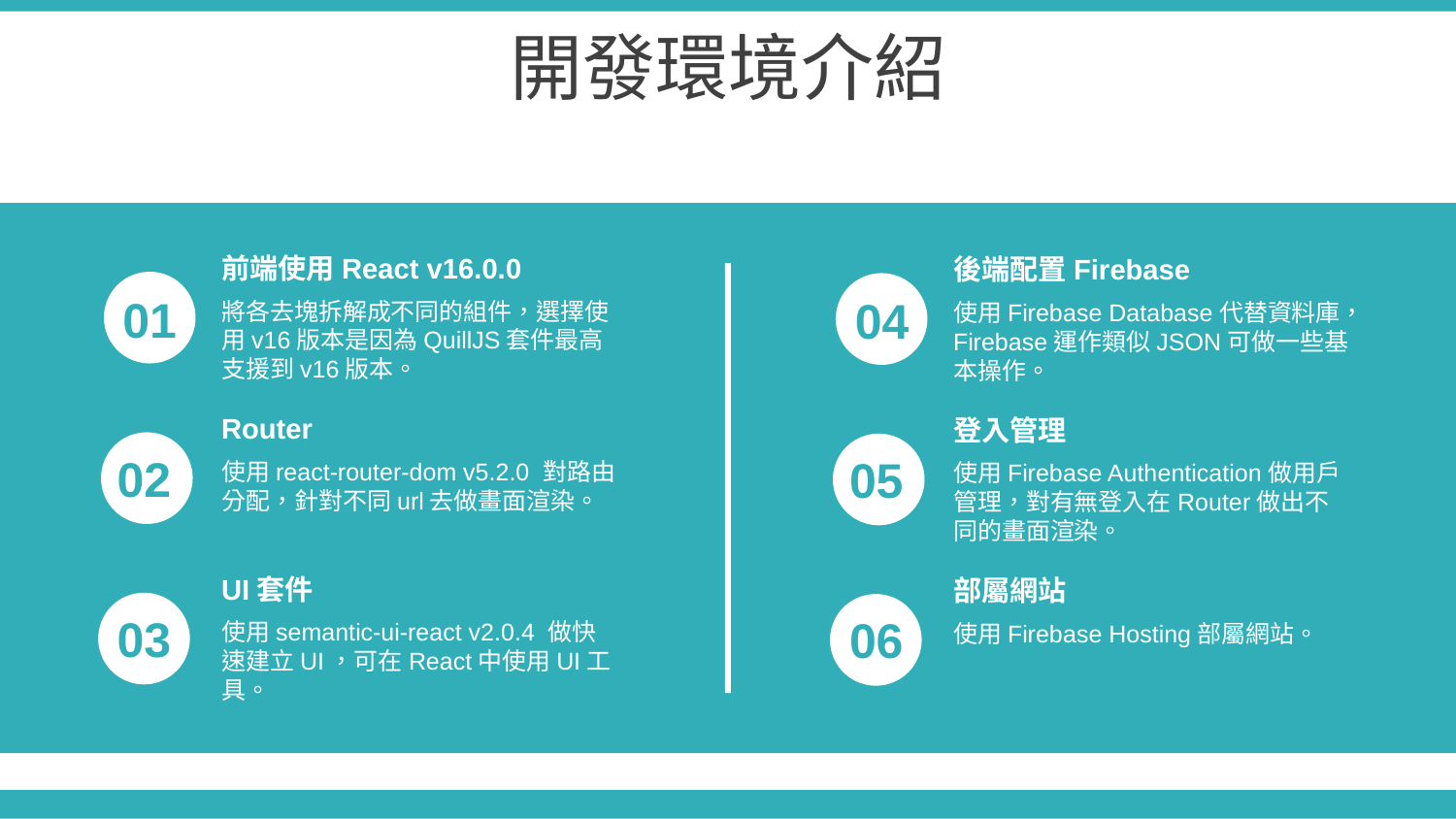

開發環境介紹

前端使用React v16.0.0
將各去塊拆解成不同的組件，選擇使用v16版本是因為QuillJS套件最高支援到v16版本。
後端配置Firebase
使用Firebase Database代替資料庫，Firebase運作類似JSON可做一些基本操作。

01
04
Router
使用react-router-dom v5.2.0 對路由分配，針對不同url去做畫面渲染。
登入管理
使用Firebase Authentication做用戶管理，對有無登入在Router做出不同的畫面渲染。

02
05
UI套件
使用semantic-ui-react v2.0.4 做快速建立UI，可在React中使用UI工具。
部屬網站
使用Firebase Hosting部屬網站。

03
06